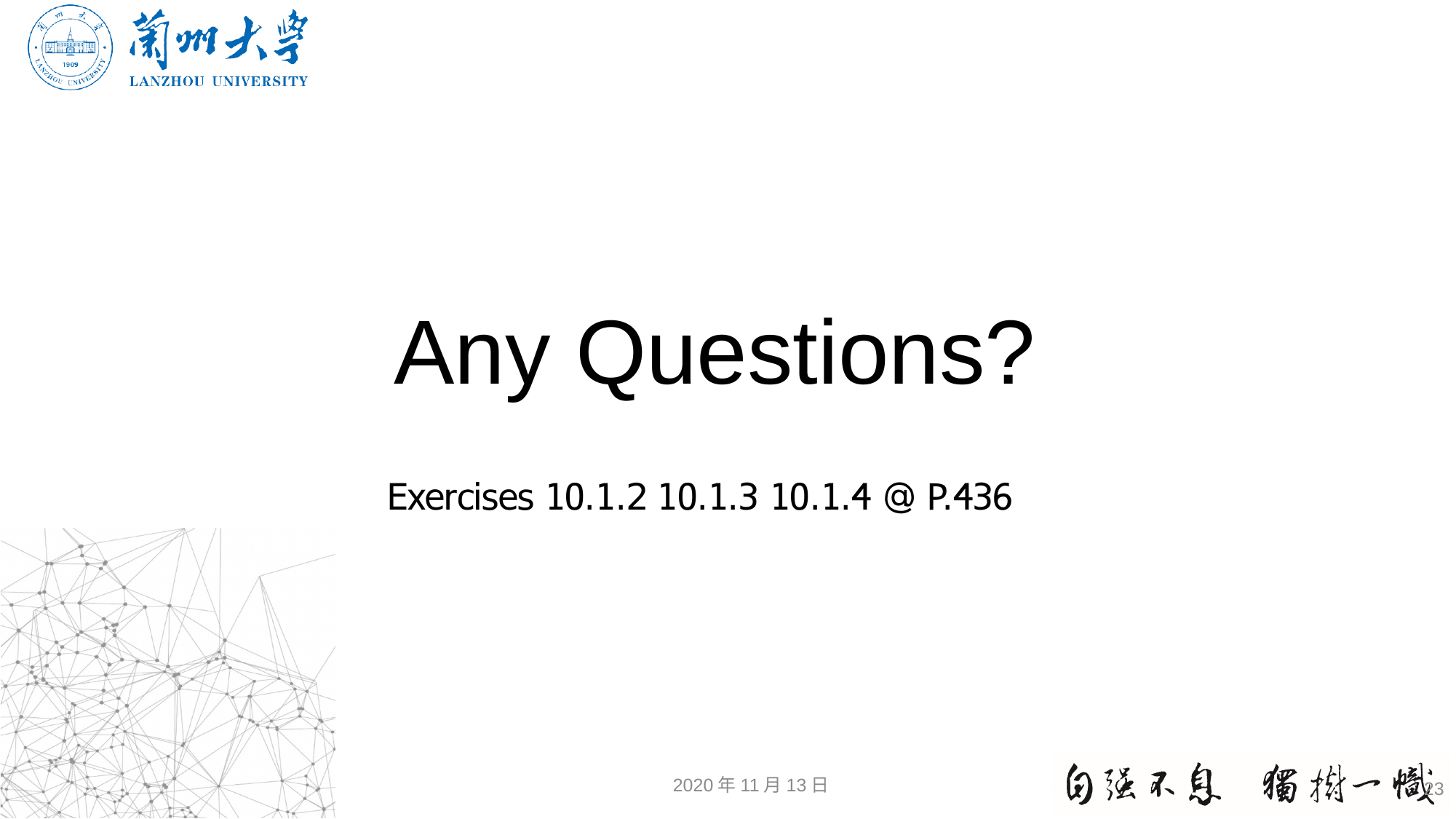

# Any Questions?
Exercises 10.1.2 10.1.3 10.1.4 @ P.436
2020年11月13日
23